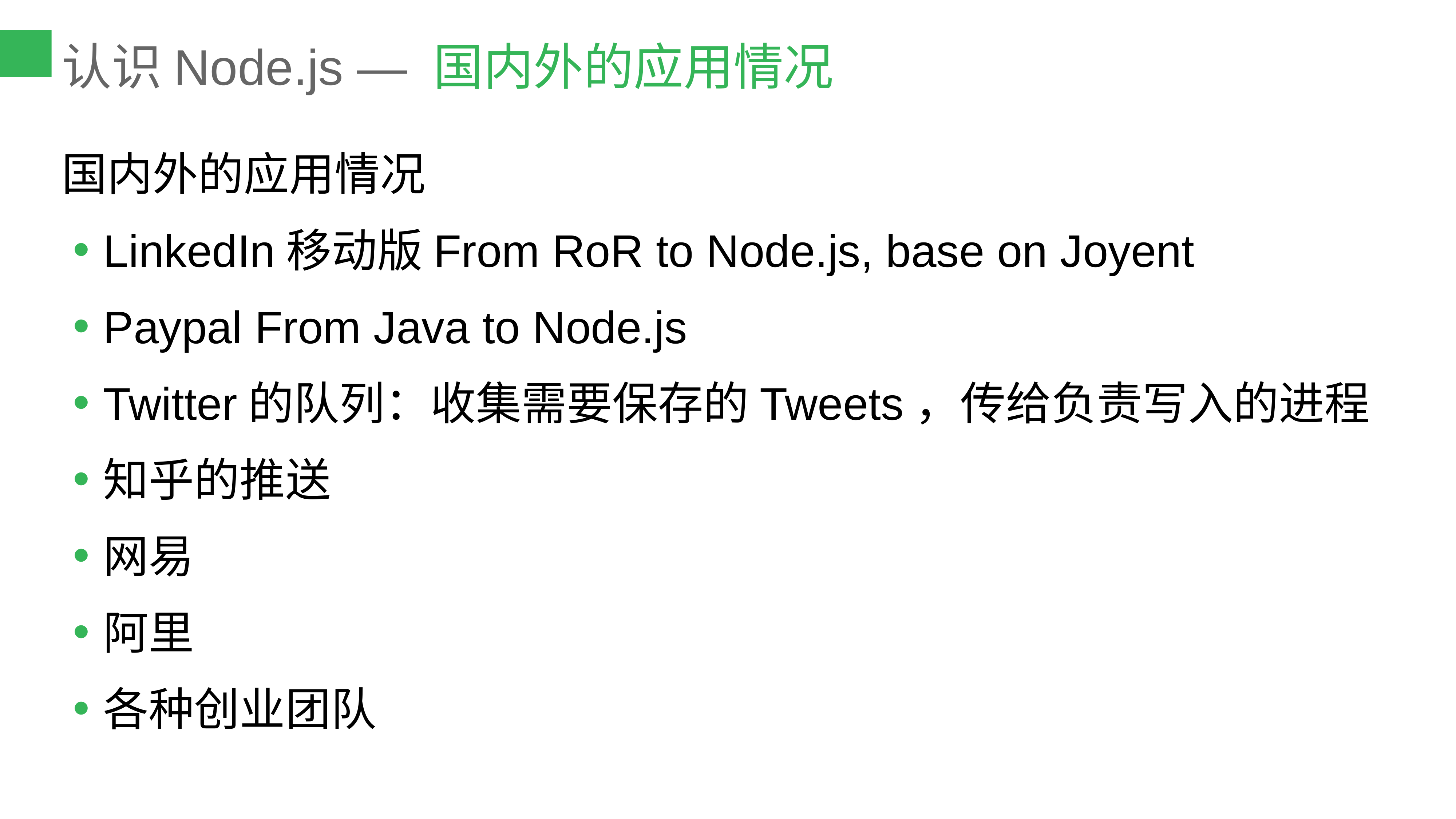

# 认识Node.js — 国内外的应用情况
国内外的应用情况
LinkedIn移动版From RoR to Node.js, base on Joyent
Paypal From Java to Node.js
Twitter的队列：收集需要保存的Tweets，传给负责写入的进程
知乎的推送
网易
阿里
各种创业团队